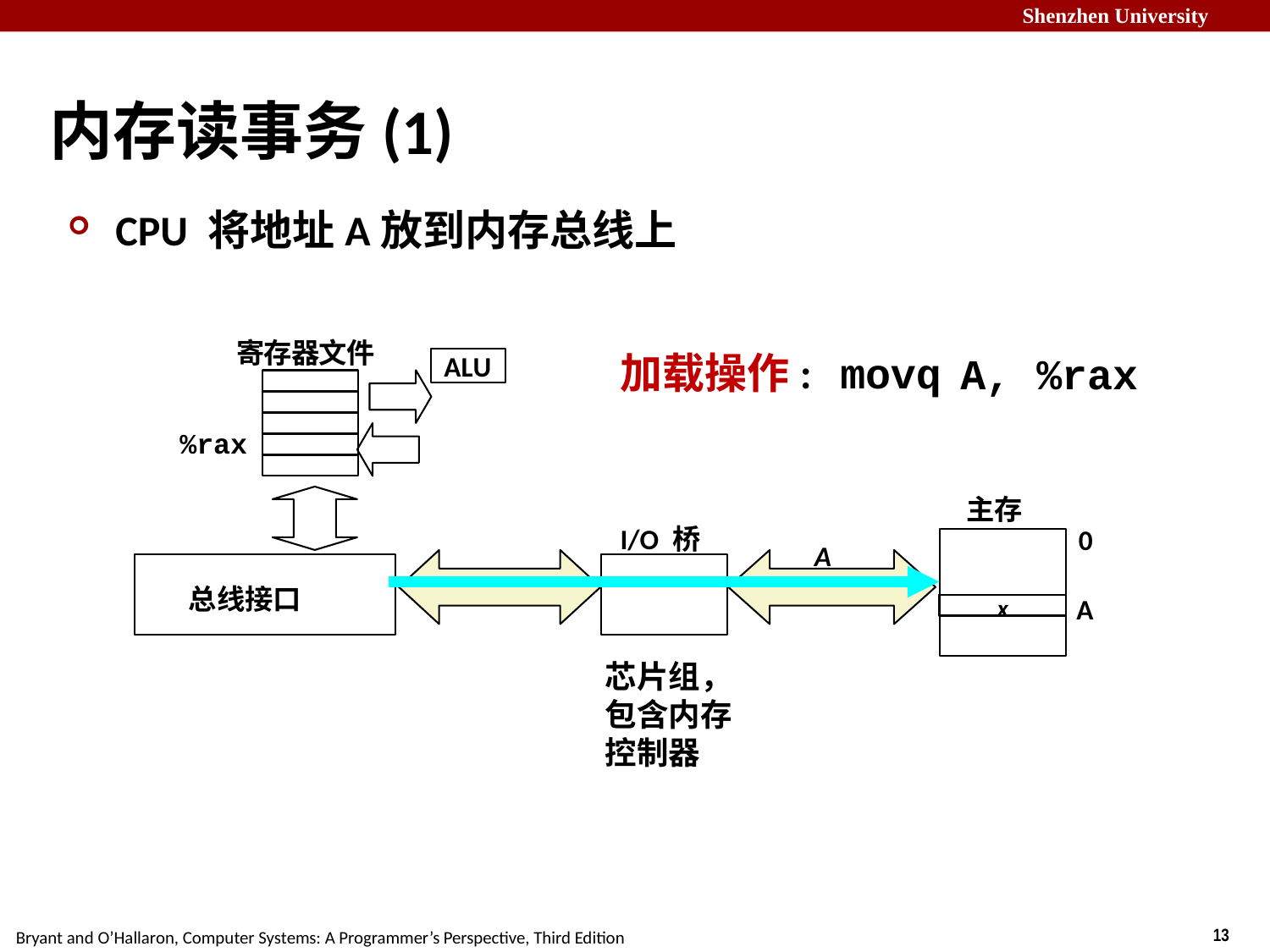

# 内存读事务(1)
CPU 将地址A放到内存总线上
寄存器文件
加载操作:   movq
A, %rax
ALU

%rax

主存
I/O 桥
0

A

总线接口

A
x

芯片组，包含内存控制器